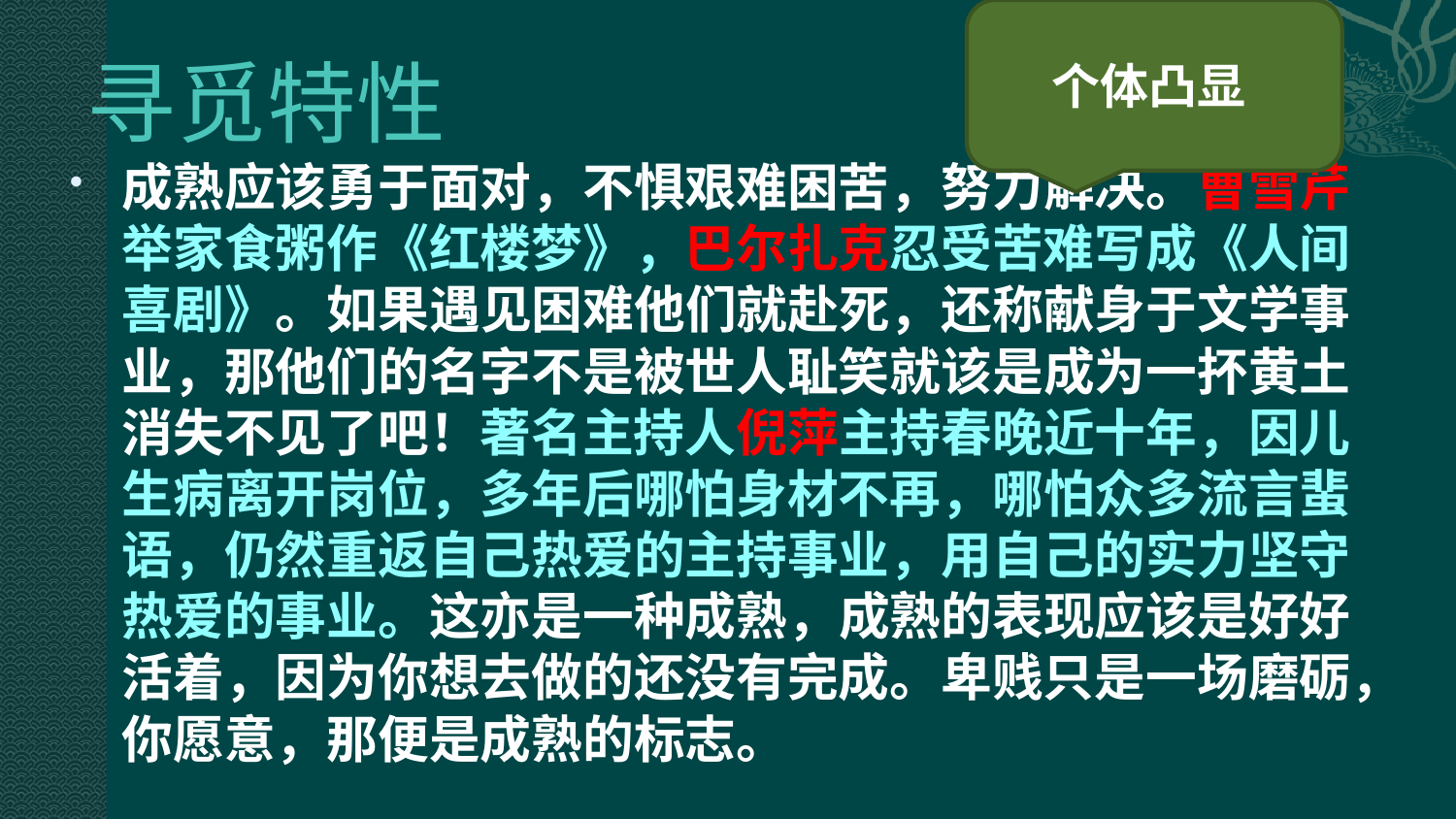

个体凸显
# 寻觅特性
成熟应该勇于面对，不惧艰难困苦，努力解决。曹雪芹举家食粥作《红楼梦》，巴尔扎克忍受苦难写成《人间喜剧》。如果遇见困难他们就赴死，还称献身于文学事业，那他们的名字不是被世人耻笑就该是成为一抔黄土消失不见了吧！著名主持人倪萍主持春晚近十年，因儿生病离开岗位，多年后哪怕身材不再，哪怕众多流言蜚语，仍然重返自己热爱的主持事业，用自己的实力坚守热爱的事业。这亦是一种成熟，成熟的表现应该是好好活着，因为你想去做的还没有完成。卑贱只是一场磨砺，你愿意，那便是成熟的标志。